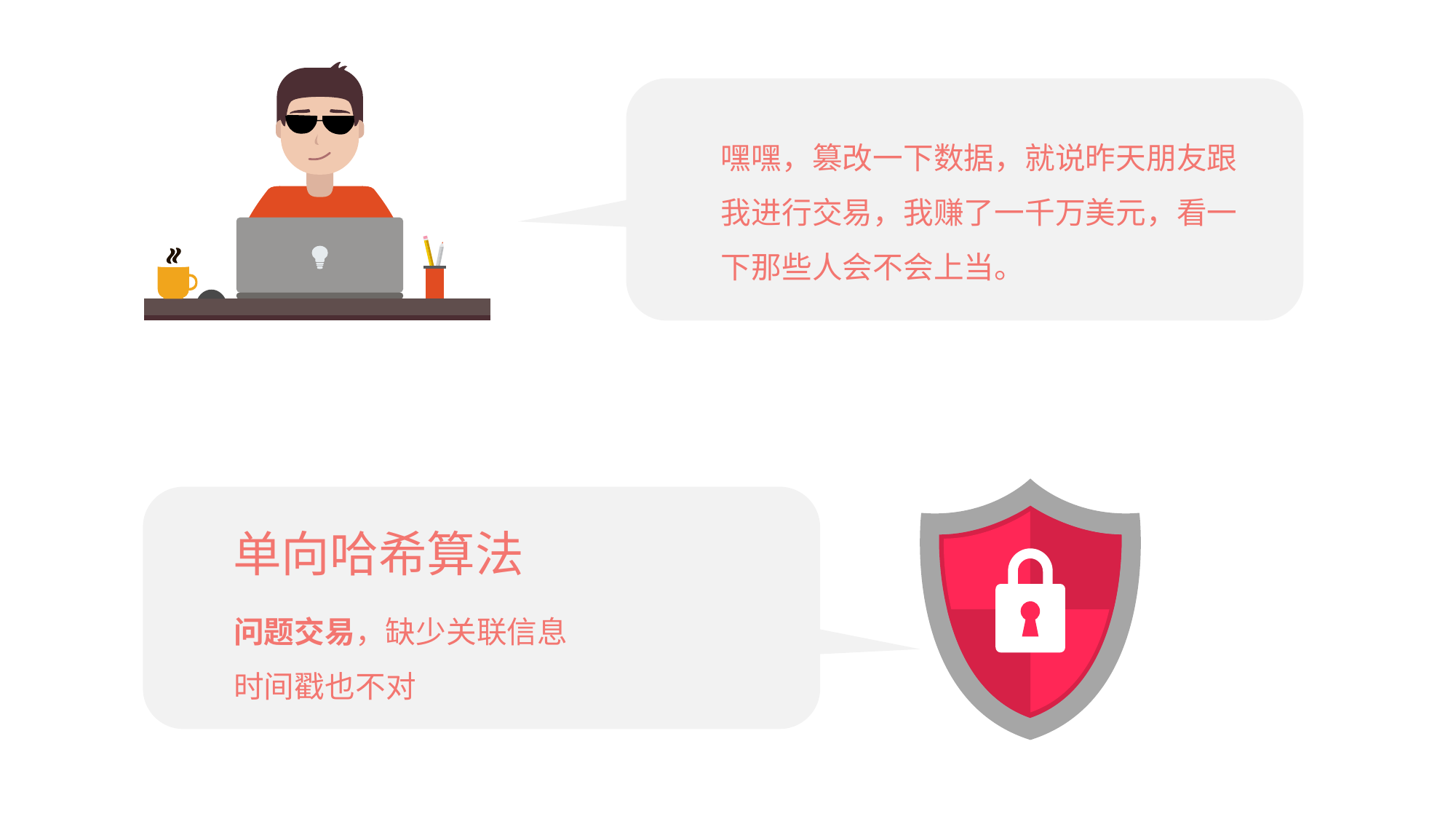

嘿嘿，篡改一下数据，就说昨天朋友跟我进行交易，我赚了一千万美元，看一下那些人会不会上当。

单向哈希算法

问题交易，缺少关联信息
时间戳也不对